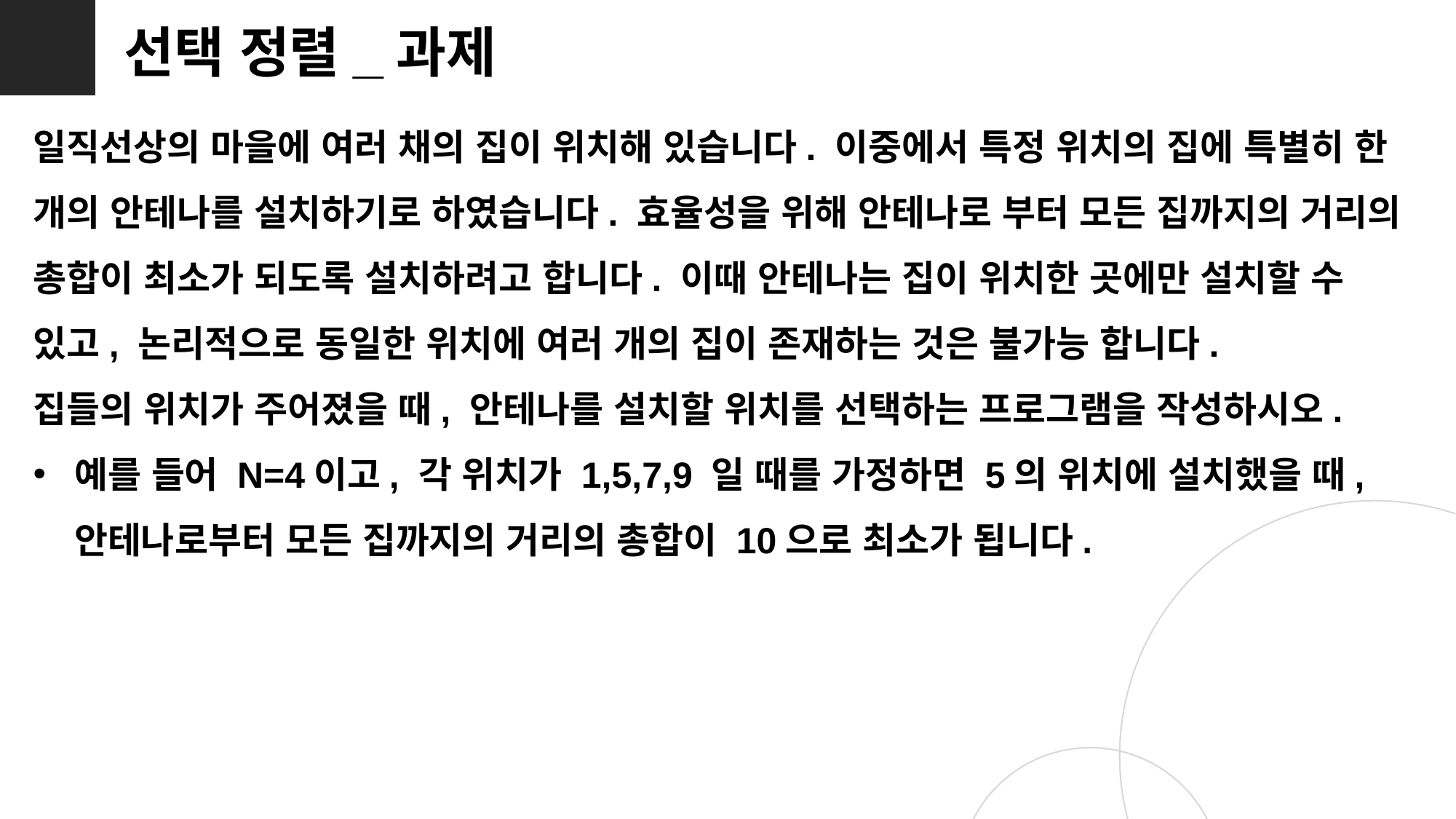

선택 정렬_과제
일직선상의 마을에 여러 채의 집이 위치해 있습니다. 이중에서 특정 위치의 집에 특별히 한 개의 안테나를 설치하기로 하였습니다. 효율성을 위해 안테나로 부터 모든 집까지의 거리의 총합이 최소가 되도록 설치하려고 합니다. 이때 안테나는 집이 위치한 곳에만 설치할 수 있고, 논리적으로 동일한 위치에 여러 개의 집이 존재하는 것은 불가능 합니다.
집들의 위치가 주어졌을 때, 안테나를 설치할 위치를 선택하는 프로그램을 작성하시오.
예를 들어 N=4이고, 각 위치가 1,5,7,9 일 때를 가정하면 5의 위치에 설치했을 때, 안테나로부터 모든 집까지의 거리의 총합이 10으로 최소가 됩니다.